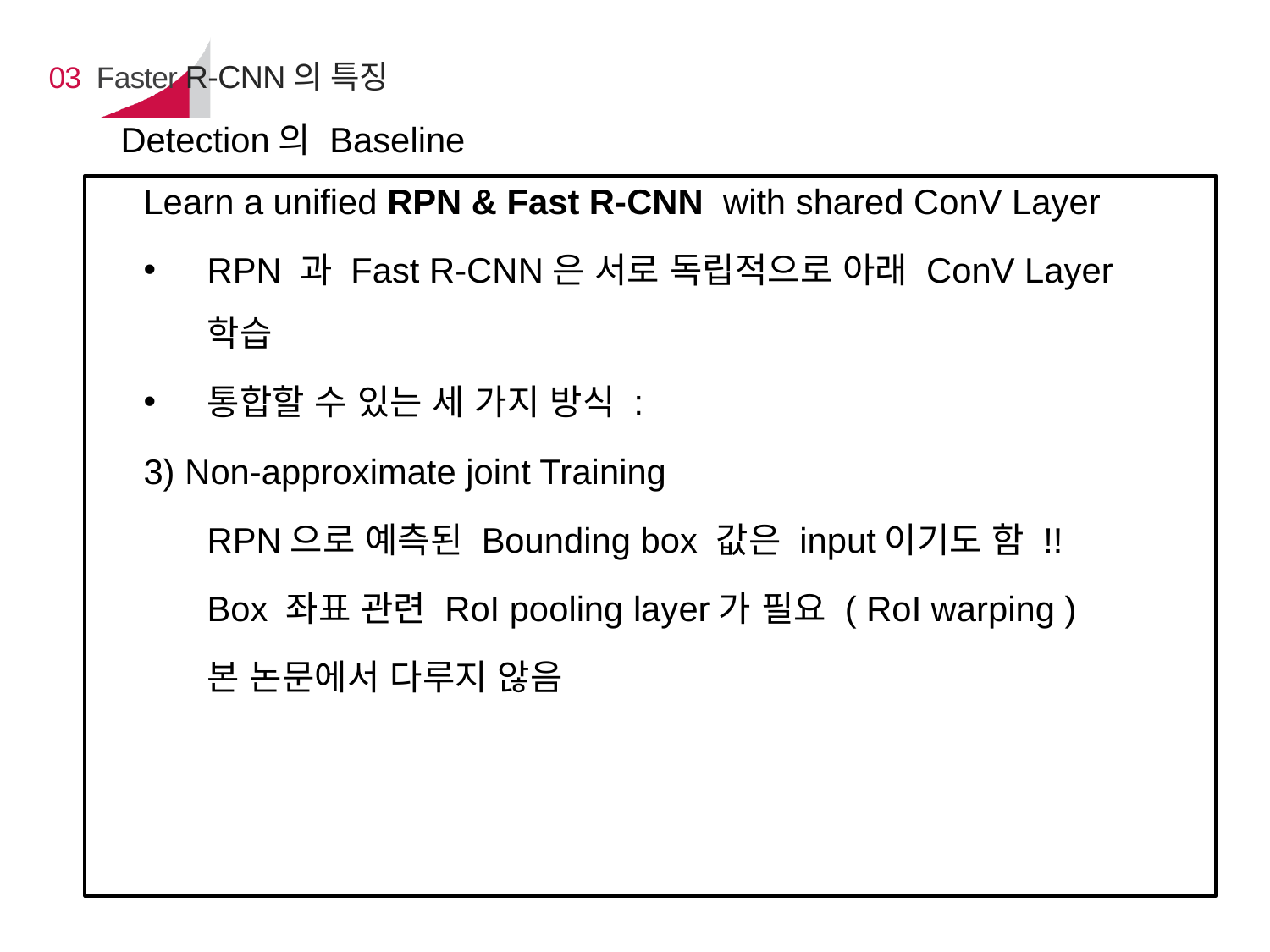

# 03  Faster R-CNN의 특징
Detection의 Baseline

Learn a unified RPN & Fast R-CNN  with shared ConV Layer
RPN 과 Fast R-CNN은 서로 독립적으로 아래 ConV Layer 학습
통합할 수 있는 세 가지 방식 :
3) Non-approximate joint Training
RPN으로 예측된 Bounding box 값은 input이기도 함 !!
Box 좌표 관련 RoI pooling layer가 필요 ( RoI warping )
본 논문에서 다루지 않음